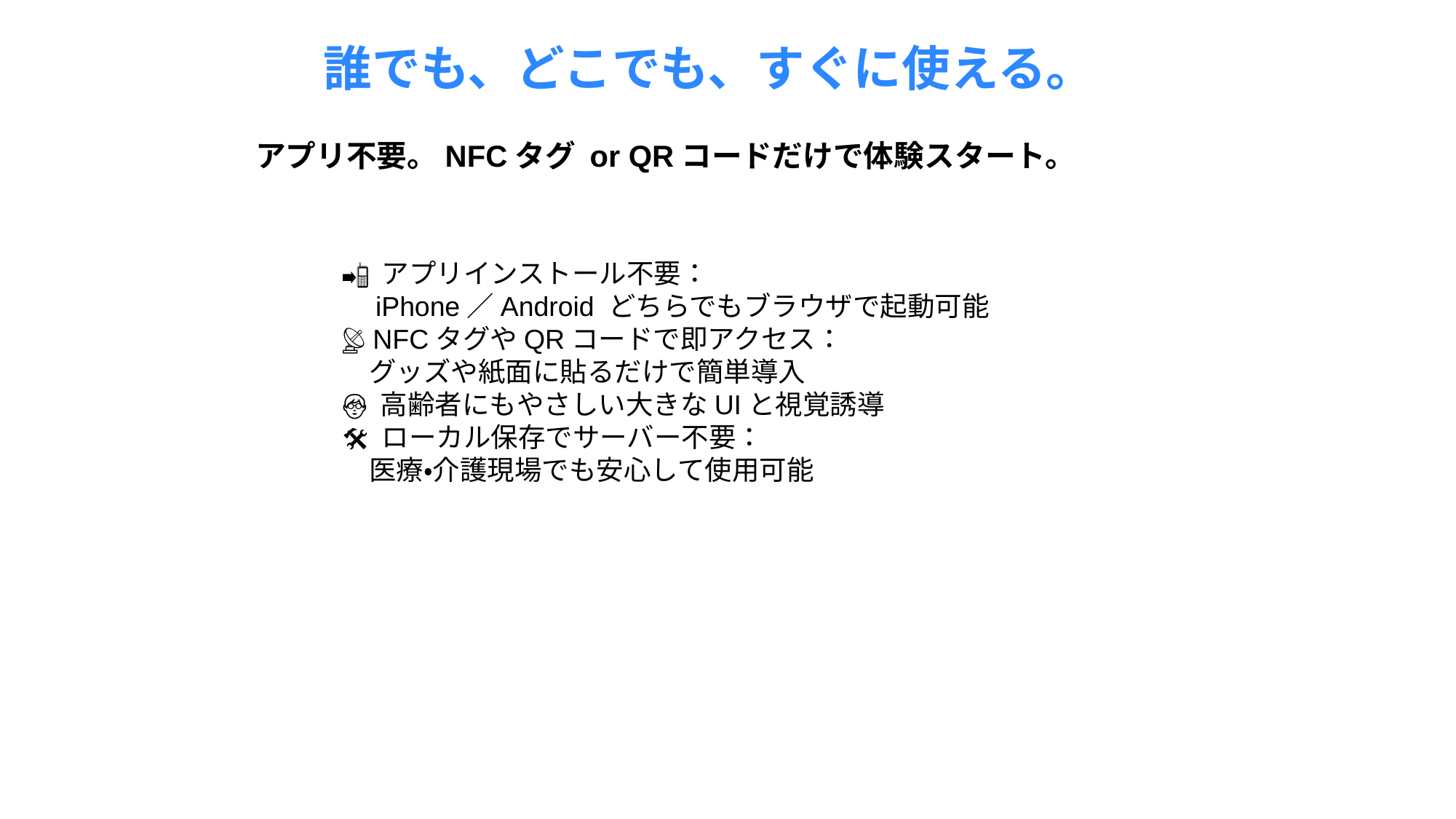

誰でも、どこでも、すぐに使える。
アプリ不要。NFCタグ or QRコードだけで体験スタート。

📲 アプリインストール不要：
　iPhone／Android どちらでもブラウザで起動可能
📡 NFCタグやQRコードで即アクセス：
　グッズや紙面に貼るだけで簡単導入
🧓 高齢者にもやさしい大きなUIと視覚誘導
🛠️ ローカル保存でサーバー不要：
　医療・介護現場でも安心して使用可能